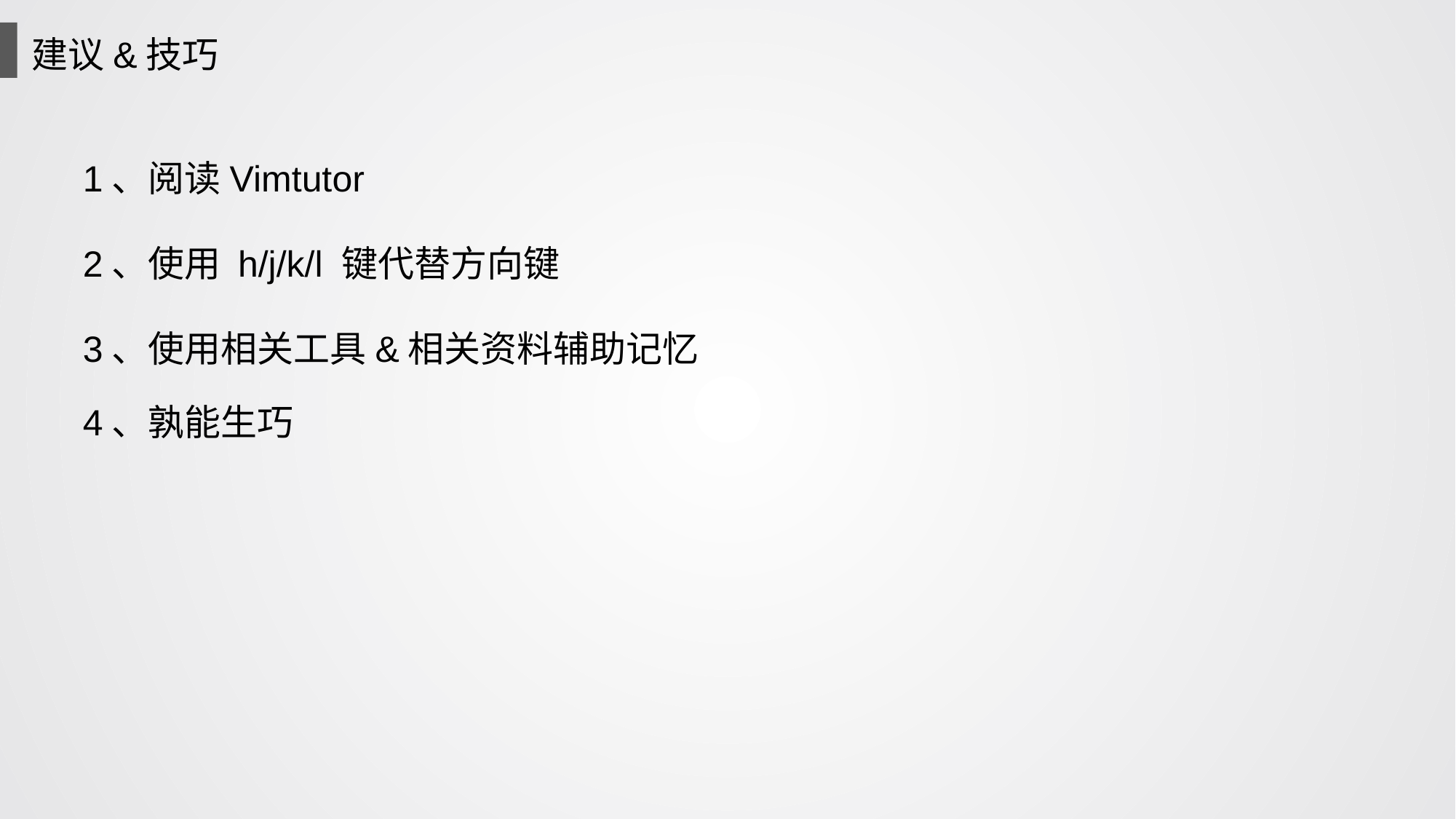

建议&技巧
1、阅读Vimtutor
2、使用 h/j/k/l 键代替方向键
3、使用相关工具&相关资料辅助记忆
4、孰能生巧